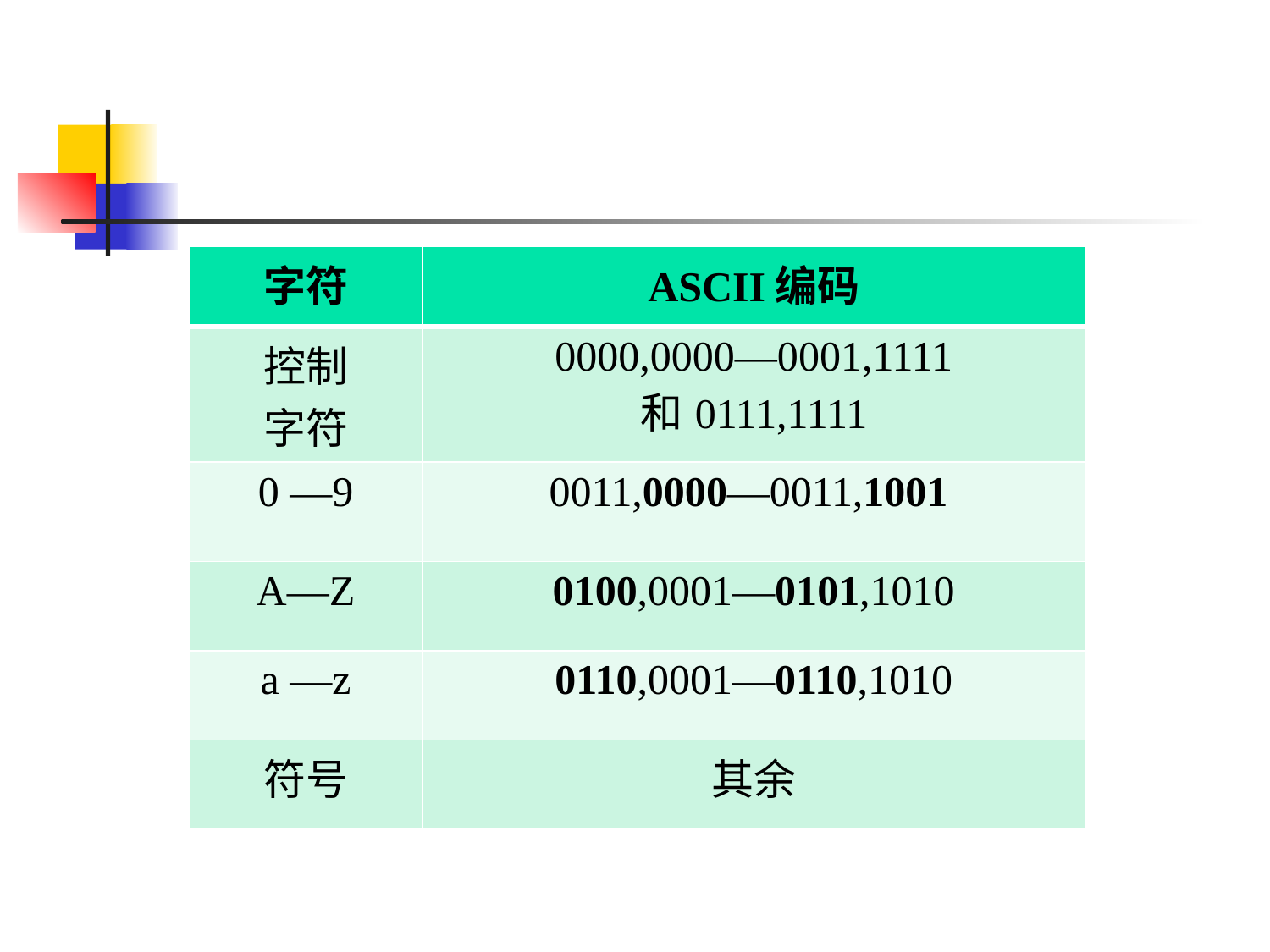

| 字符 | ASCII编码 |
| --- | --- |
| 控制 字符 | 0000,0000—0001,1111 和0111,1111 |
| 0 —9 | 0011,0000—0011,1001 |
| A—Z | 0100,0001—0101,1010 |
| a —z | 0110,0001—0110,1010 |
| 符号 | 其余 |